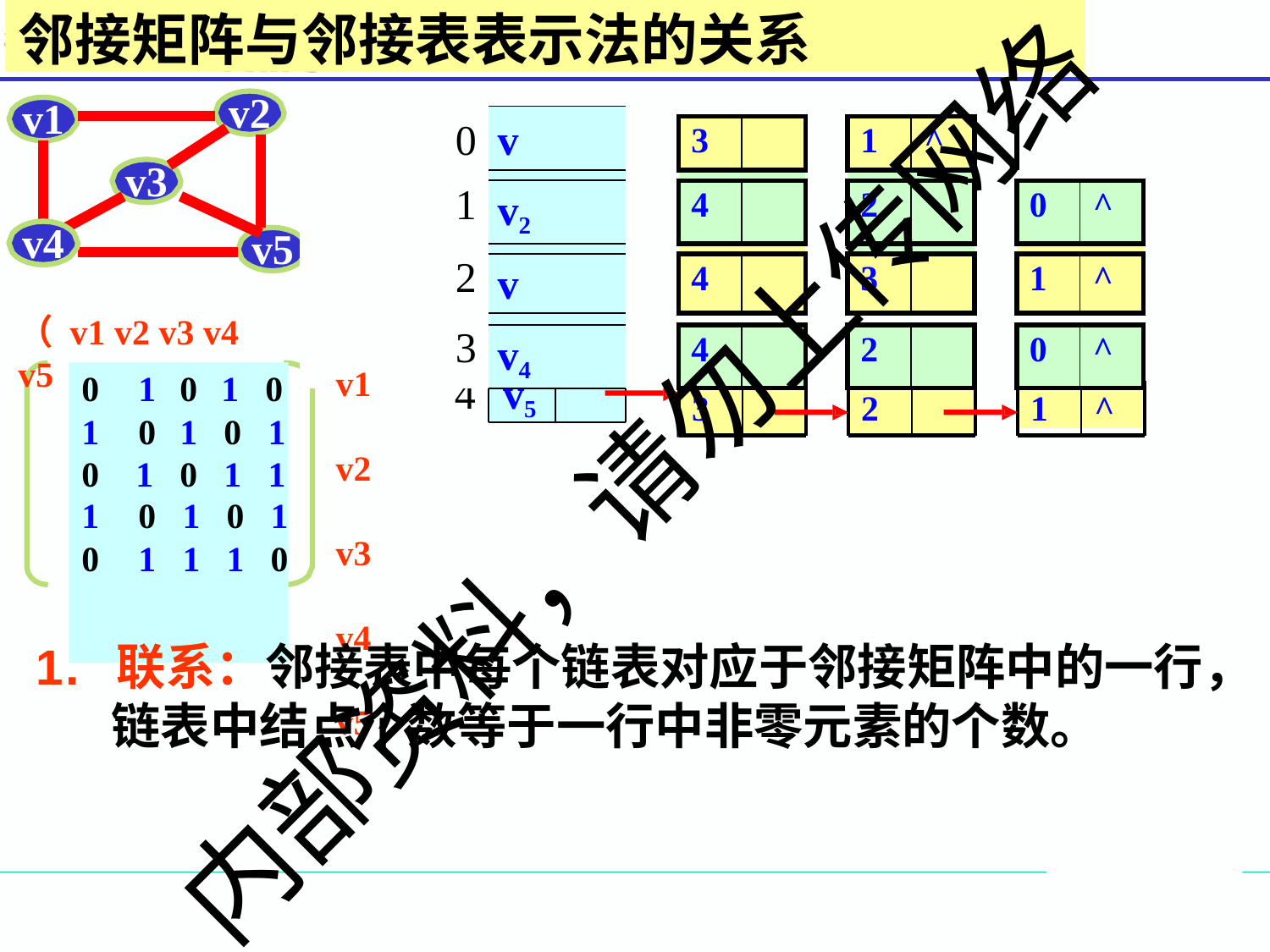

# 邻接矩阵与邻接表表示法的关系

v2
v1

|  |  |  |  |  |  |  |  |  |  |  |  |  |
| --- | --- | --- | --- | --- | --- | --- | --- | --- | --- | --- | --- | --- |
|  | 0 | v |  |  | 3 |  |  | 1 | ^ |  |  |  |
|  |  |  |  |  |  |  |  |  |  |  |  |  |
|  | 1 | v2 |  |  | 4 |  |  | 2 |  |  | 0 | ^ |
|  |  |  |  |  |  |  |  |  |  |  |  |  |
|  | 2 | v |  |  | 4 |  |  | 3 |  |  | 1 | ^ |
|  |  |  |  |  |  |  |  |  |  |  |  |  |
| ） | 3 | v4 |  |  | 4 |  |  | 2 |  |  | 0 | ^ |

1

v3

v4
v5

3

（ v1 v2 v3 v4 v5

v1  v2  v3  v4  v5
0	1	0	1	0
1	0	1	0	1
0	1	0	1	1
1	0	1	0	1
0	1	1	1	0

4	v5
0	0	0	0	0
0	0	0	0	0
0	0	0	0	0
0	0	0	0	0
0	0	0	0	0

3
2
1
^

内部资料，请勿上传网络

1. 联系：邻接表中每个链表对应于邻接矩阵中的一行，  链表中结点个数等于一行中非零元素的个数。